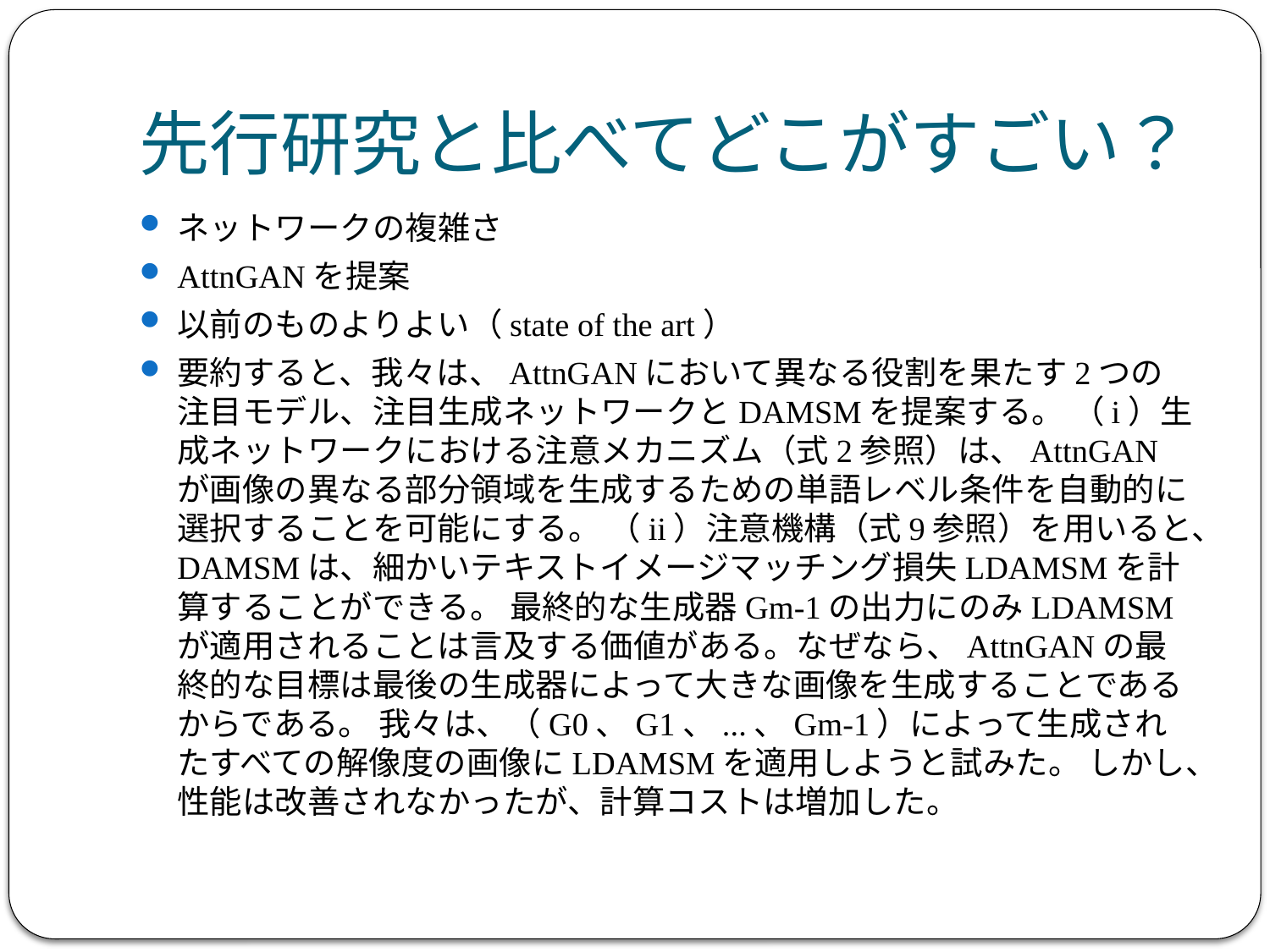

# 先行研究と比べてどこがすごい？
ネットワークの複雑さ
AttnGANを提案
以前のものよりよい（state of the art）
要約すると、我々は、AttnGANにおいて異なる役割を果たす2つの注目モデル、注目生成ネットワークとDAMSMを提案する。 （i）生成ネットワークにおける注意メカニズム（式2参照）は、AttnGANが画像の異なる部分領域を生成するための単語レベル条件を自動的に選択することを可能にする。 （ii）注意機構（式9参照）を用いると、DAMSMは、細かいテキストイメージマッチング損失LDAMSMを計算することができる。 最終的な生成器Gm-1の出力にのみLDAMSMが適用されることは言及する価値がある。なぜなら、AttnGANの最終的な目標は最後の生成器によって大きな画像を生成することであるからである。 我々は、（G0、G1、...、Gm-1）によって生成されたすべての解像度の画像にLDAMSMを適用しようと試みた。 しかし、性能は改善されなかったが、計算コストは増加した。